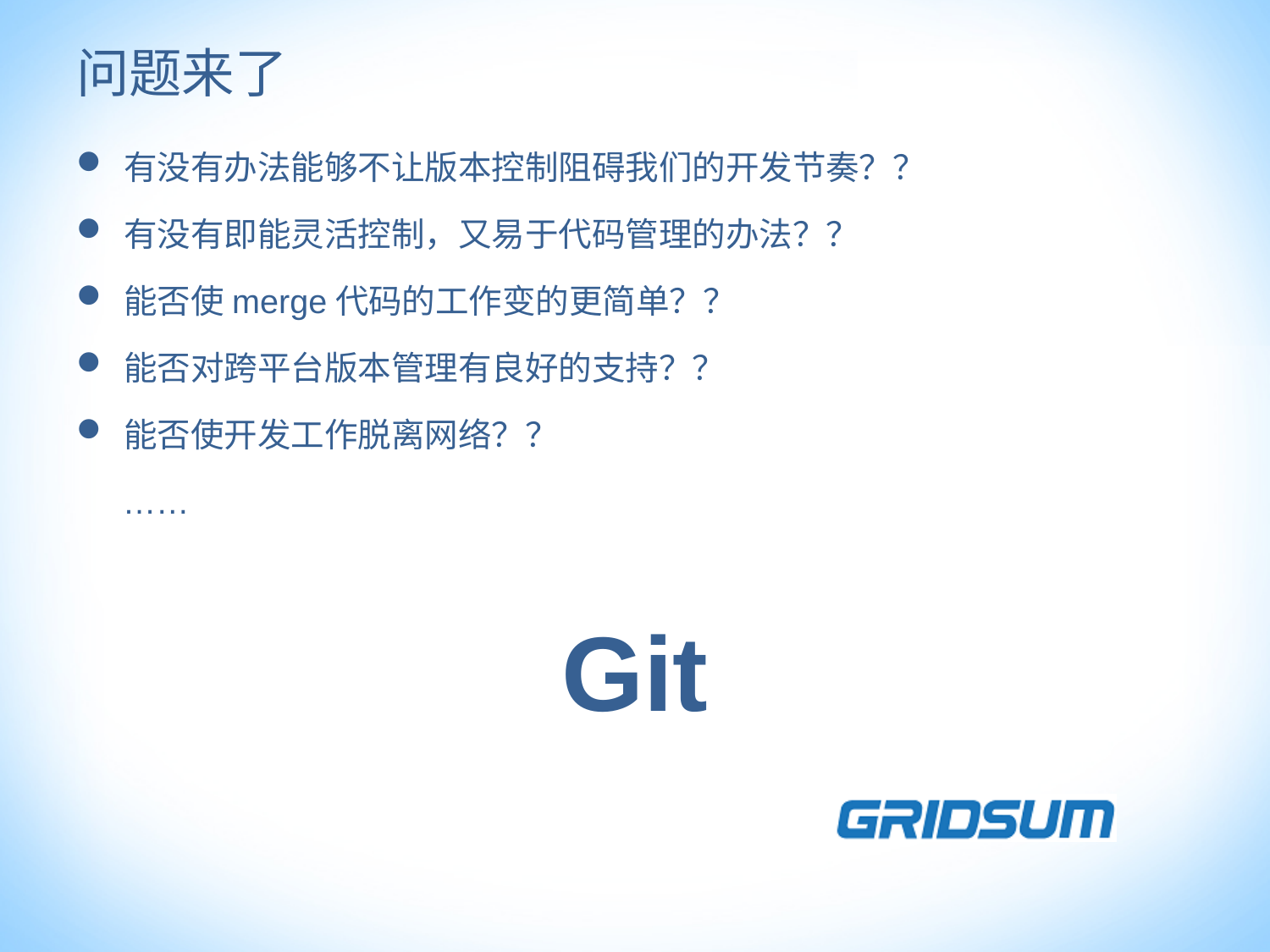

# 问题来了
有没有办法能够不让版本控制阻碍我们的开发节奏？？
有没有即能灵活控制，又易于代码管理的办法？？
能否使merge代码的工作变的更简单？？
能否对跨平台版本管理有良好的支持？？
能否使开发工作脱离网络？？
     ……
Git